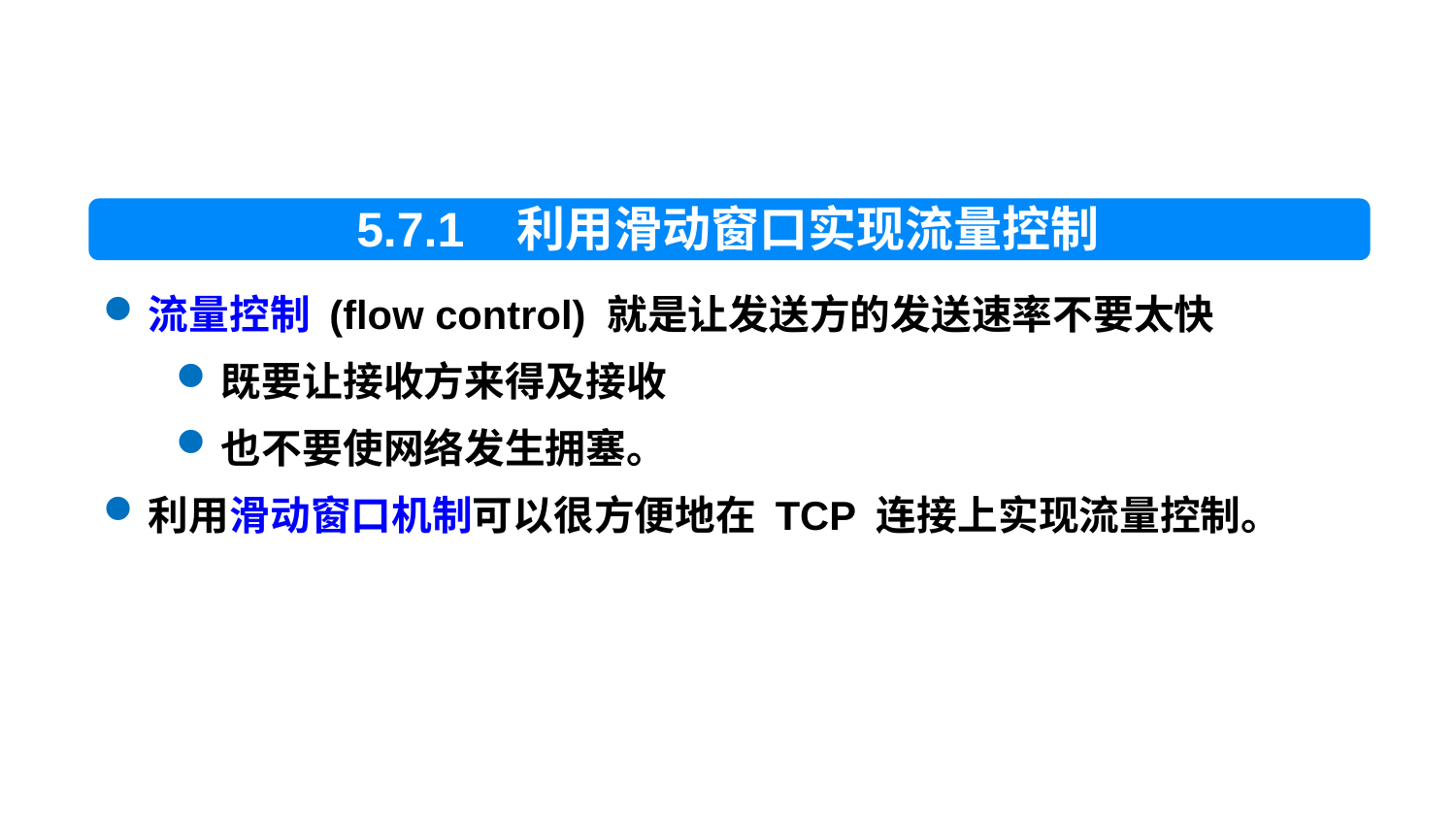

5.7.1   利用滑动窗口实现流量控制

流量控制 (flow control) 就是让发送方的发送速率不要太快
既要让接收方来得及接收
也不要使网络发生拥塞。
利用滑动窗口机制可以很方便地在 TCP 连接上实现流量控制。
129